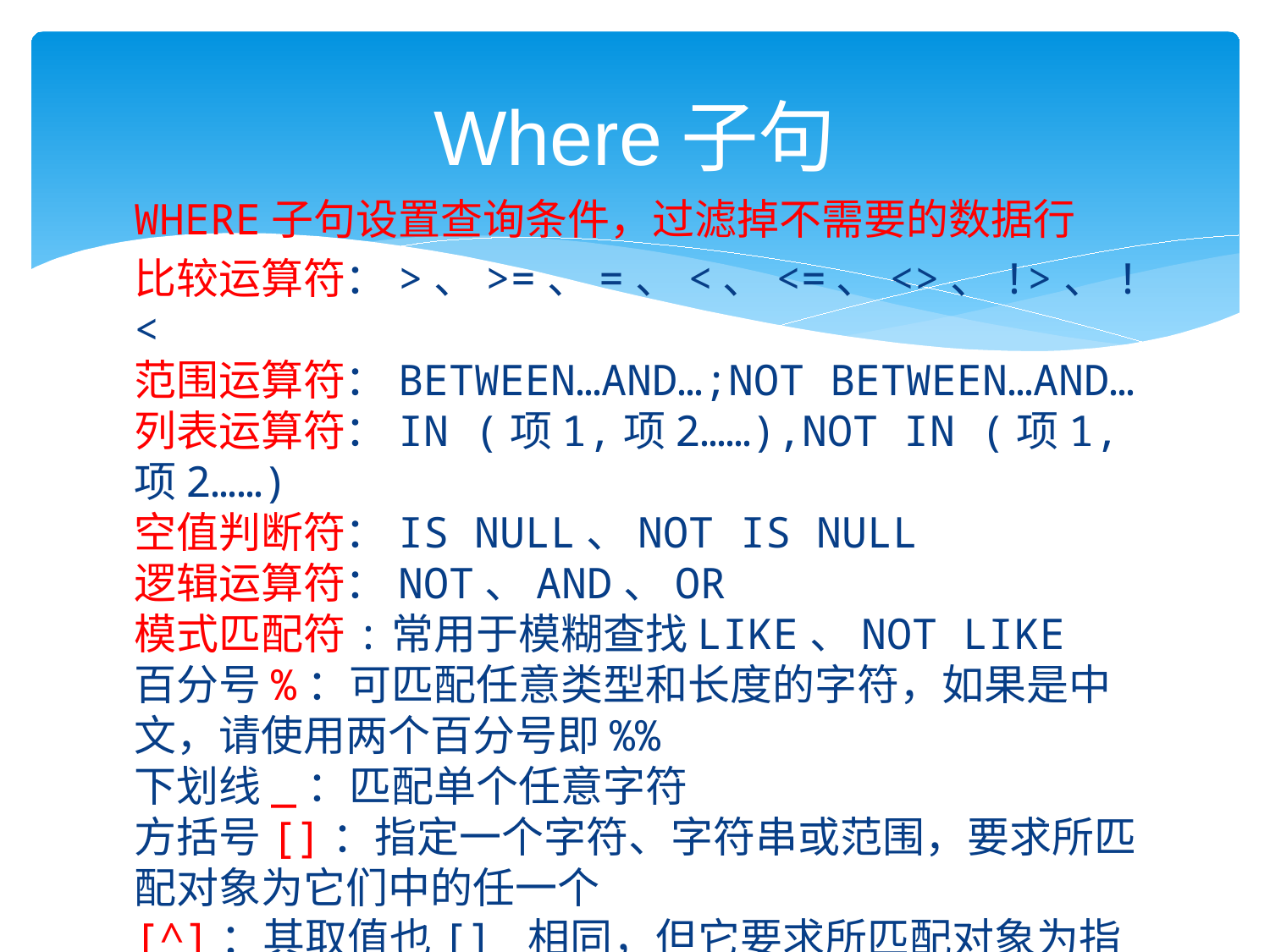

# Where子句
WHERE子句设置查询条件，过滤掉不需要的数据行
比较运算符：>、>=、=、<、<=、<>、!>、!<
范围运算符：BETWEEN…AND…;NOT BETWEEN…AND…
列表运算符：IN (项1,项2……),NOT IN (项1,项2……)
空值判断符：IS NULL、NOT IS NULL
逻辑运算符：NOT、AND、OR
模式匹配符:常用于模糊查找LIKE、NOT LIKE
百分号%：可匹配任意类型和长度的字符，如果是中文，请使用两个百分号即%%
下划线_：匹配单个任意字符
方括号[]：指定一个字符、字符串或范围，要求所匹配对象为它们中的任一个
[^]：其取值也[] 相同，但它要求所匹配对象为指定字符以外的任一个字符